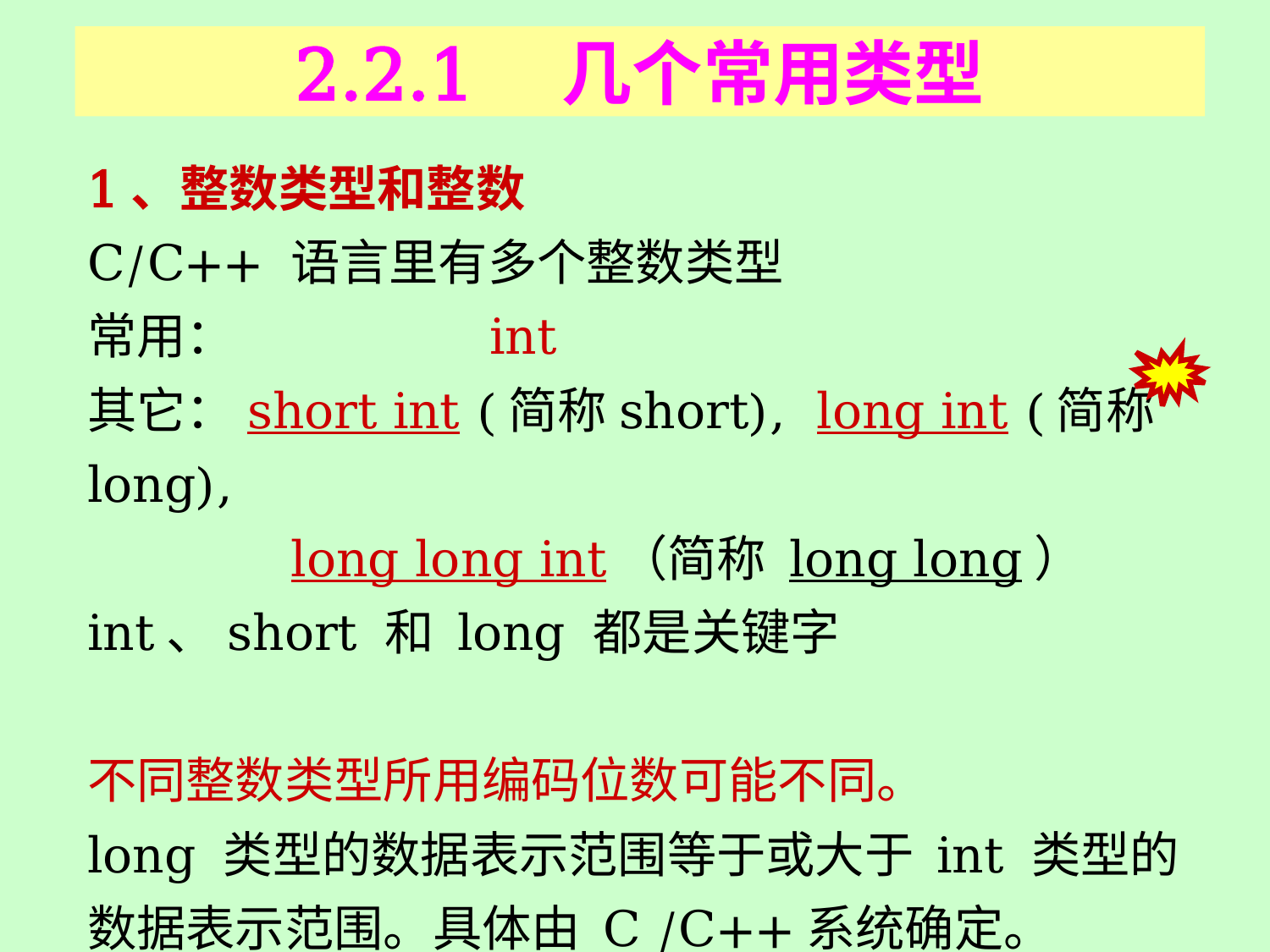

# 2.2.1　几个常用类型
1、整数类型和整数
C/C++ 语言里有多个整数类型
常用：                      int
其它：short int (简称short),  long int (简称long),
             long long int（简称 long long）
int、short 和 long 都是关键字

不同整数类型所用编码位数可能不同。
long 类型的数据表示范围等于或大于 int 类型的数据表示范围。具体由 C /C++系统确定。

10